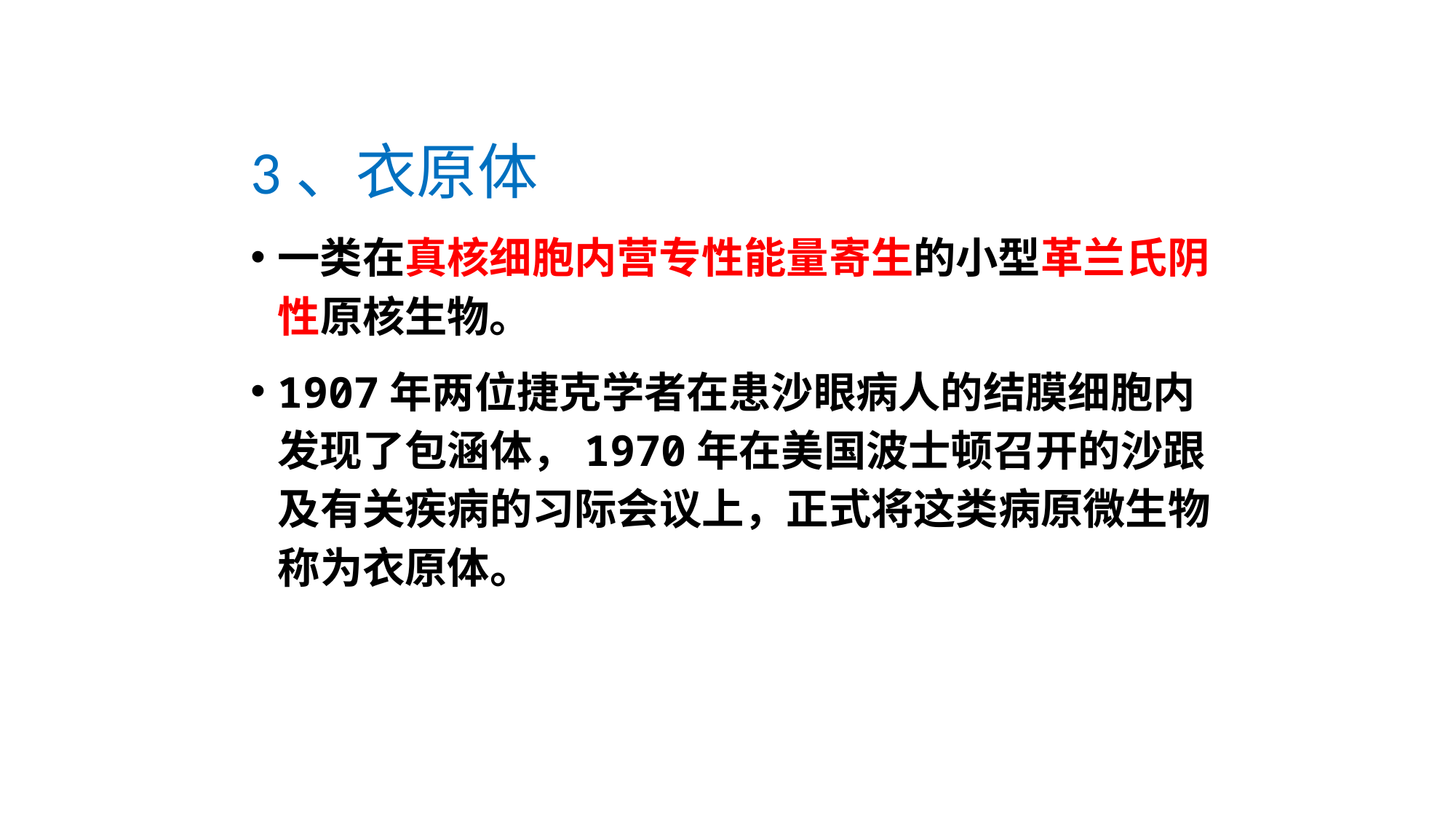

3、衣原体
一类在真核细胞内营专性能量寄生的小型革兰氏阴性原核生物。
1907年两位捷克学者在患沙眼病人的结膜细胞内发现了包涵体，1970年在美国波士顿召开的沙跟及有关疾病的习际会议上，正式将这类病原微生物称为衣原体。